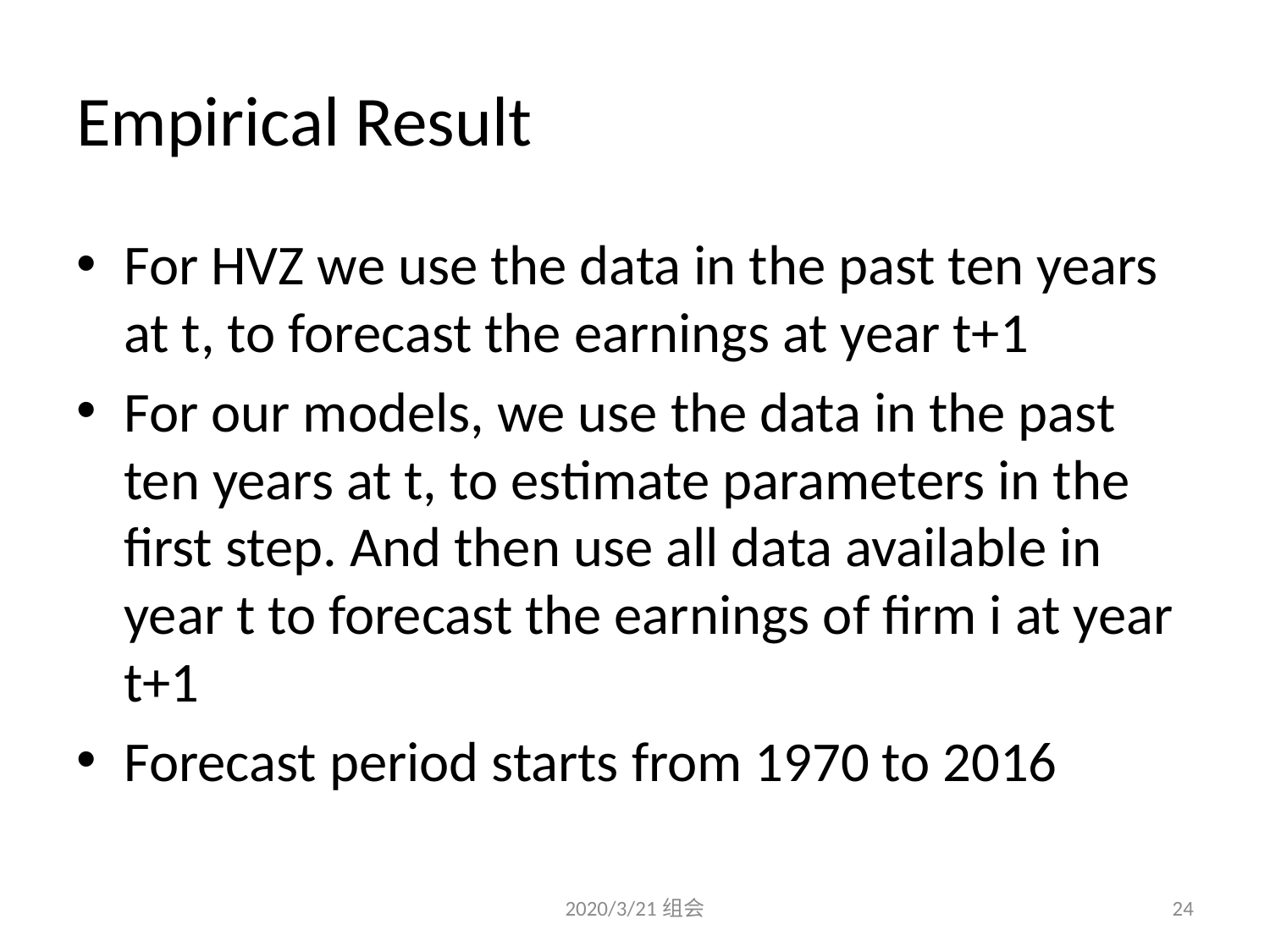

# Empirical Result
For HVZ we use the data in the past ten years at t, to forecast the earnings at year t+1
For our models, we use the data in the past ten years at t, to estimate parameters in the first step. And then use all data available in year t to forecast the earnings of firm i at year t+1
Forecast period starts from 1970 to 2016

2020/3/21组会
24